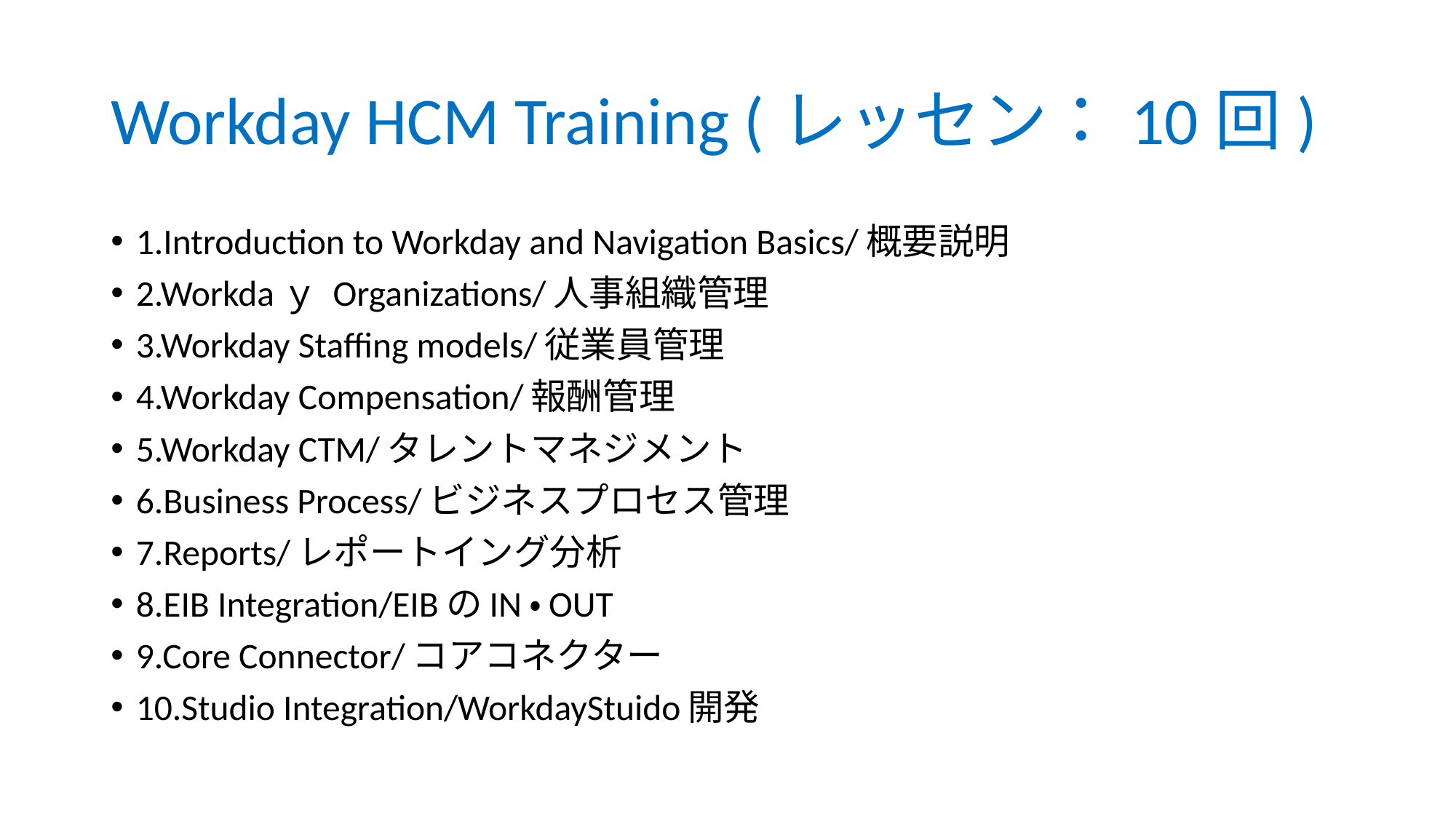

# Workday HCM Training (レッセン：10回)
1.Introduction to Workday and Navigation Basics/概要説明
2.Workdaｙ Organizations/人事組織管理
3.Workday Staffing models/従業員管理
4.Workday Compensation/報酬管理
5.Workday CTM/タレントマネジメント
6.Business Process/ビジネスプロセス管理
7.Reports/レポートイング分析
8.EIB Integration/EIBのIN・OUT
9.Core Connector/コアコネクター
10.Studio Integration/WorkdayStuido開発